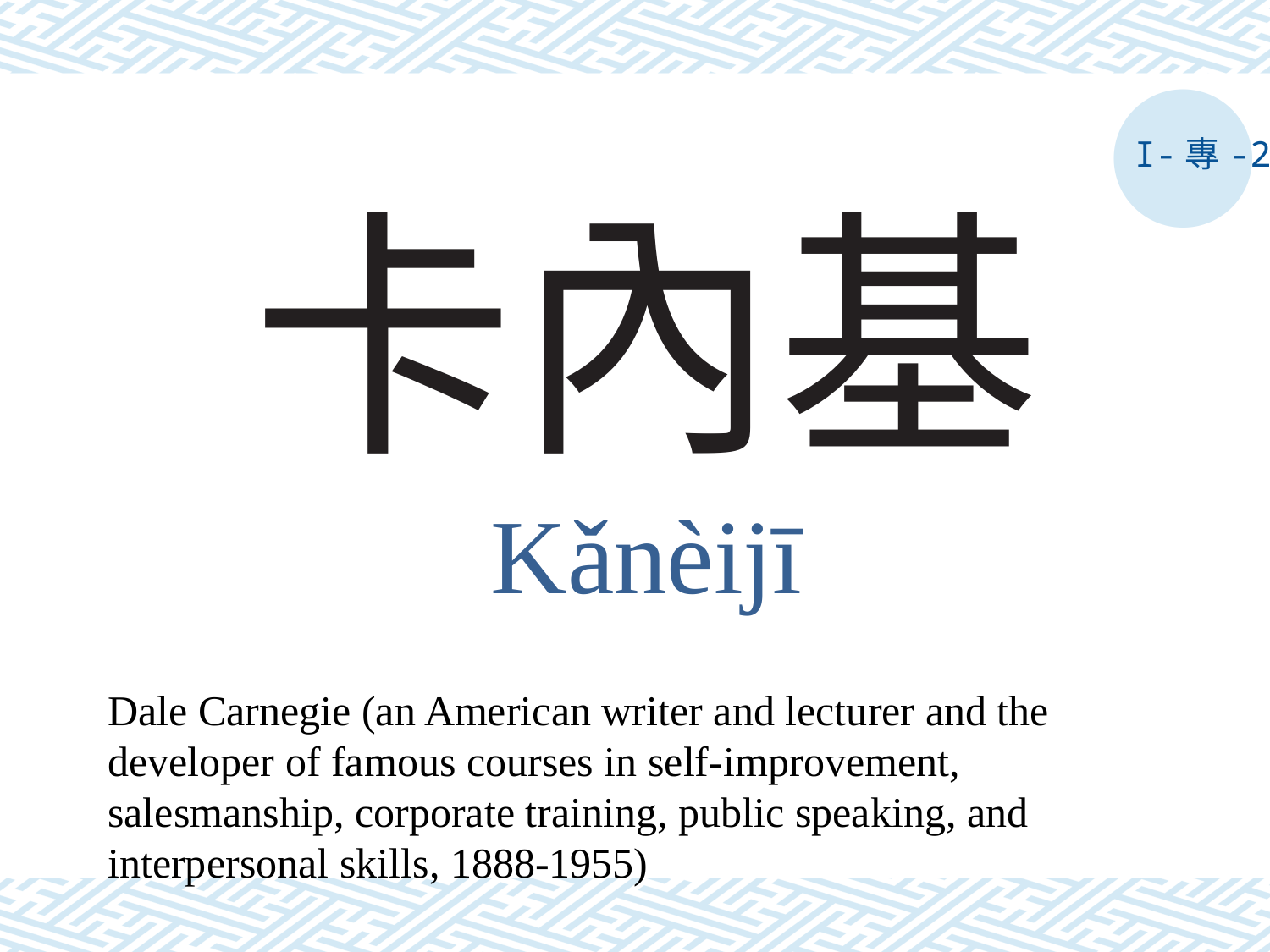

I-專-2

# 卡內基
Kǎnèijī
Dale Carnegie (an American writer and lecturer and the developer of famous courses in self-improvement, salesmanship, corporate training, public speaking, and interpersonal skills, 1888-1955)